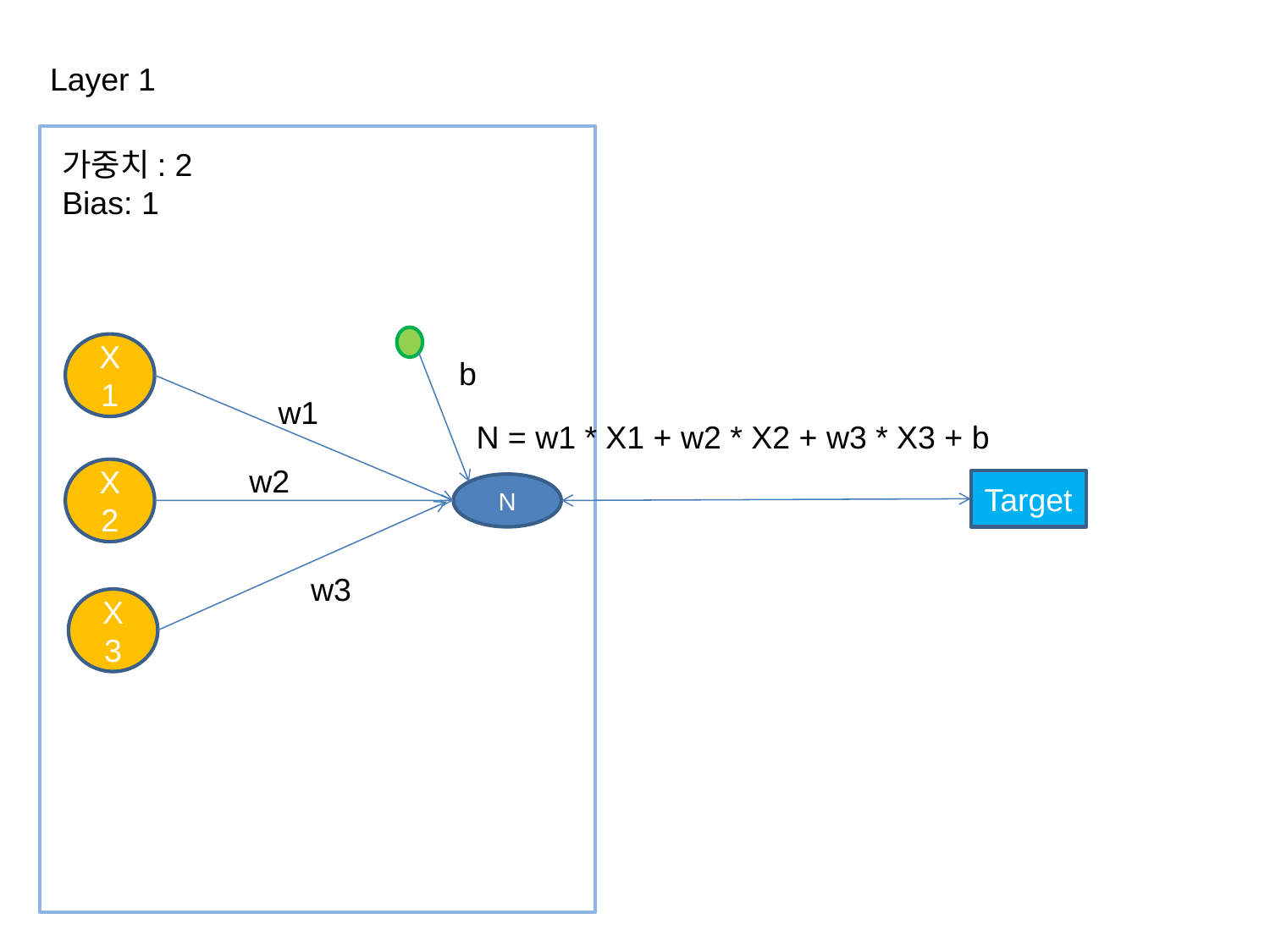

Layer 1

가중치: 2
Bias: 1

X1
b
w1
N = w1 * X1 + w2 * X2 + w3 * X3 + b
w2
X2
Target
N
w3
X3